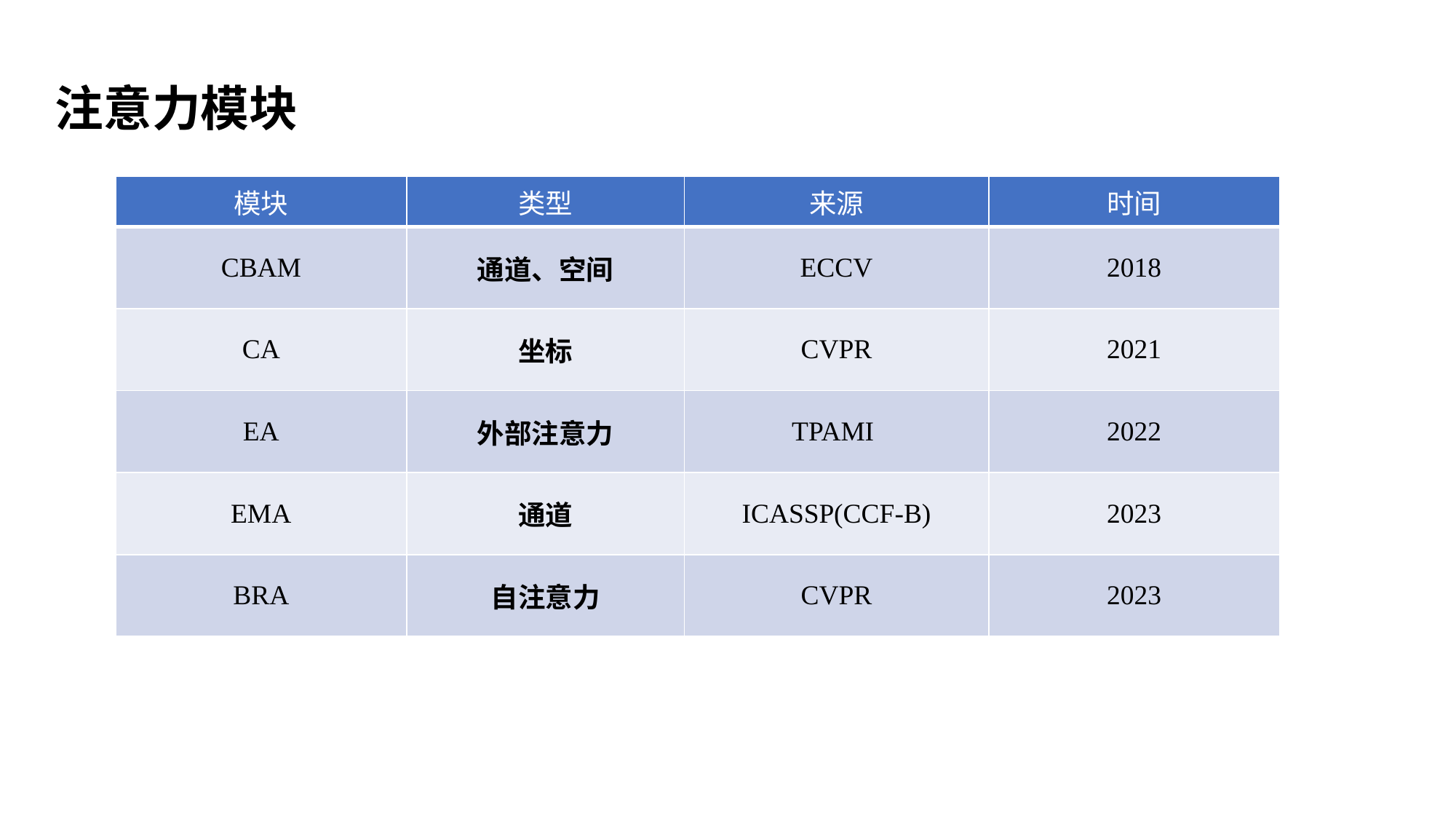

注意力模块
| 模块 | 类型 | 来源 | 时间 |
| --- | --- | --- | --- |
| CBAM | 通道、空间 | ECCV | 2018 |
| CA | 坐标 | CVPR | 2021 |
| EA | 外部注意力 | TPAMI | 2022 |
| EMA | 通道 | ICASSP(CCF-B) | 2023 |
| BRA | 自注意力 | CVPR | 2023 |